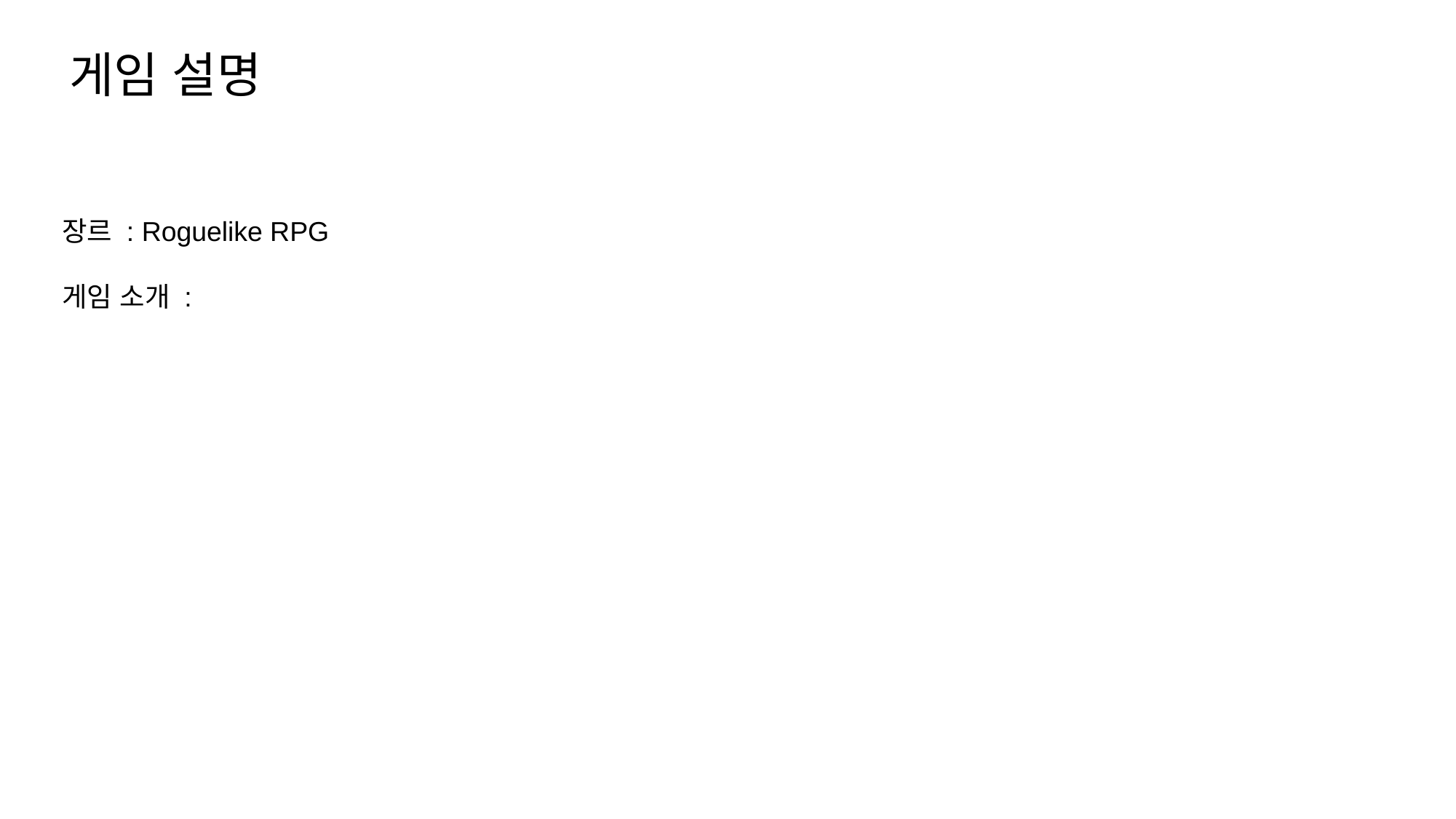

게임 설명
장르 : Roguelike RPG

게임 소개 :